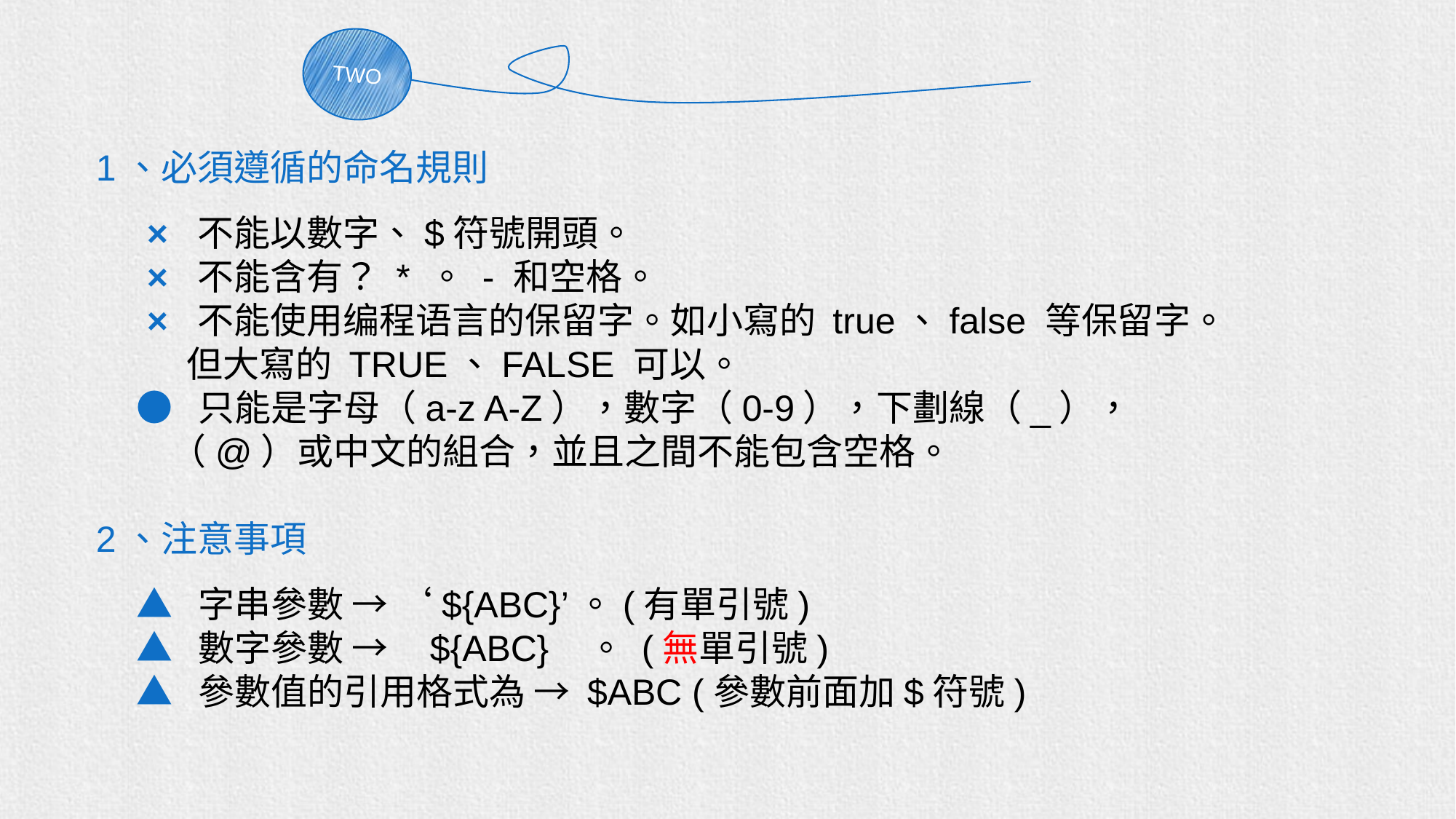

TWO

1、必須遵循的命名規則

     ×  不能以數字、$符號開頭。
     ×  不能含有？ * 。 - 和空格。
     ×  不能使用编程语言的保留字。如小寫的 true、false 等保留字。
          但大寫的 TRUE、FALSE 可以。
     ●  只能是字母（a-z A-Z），數字（0-9），下劃線（_），
        （@）或中文的組合，並且之間不能包含空格。

2、注意事項

     ▲  字串參數 → ‘${ABC}’。(有單引號)
     ▲  數字參數 →    ${ABC}   。 (無單引號)
     ▲  參數值的引用格式為 → $ABC (參數前面加$符號)